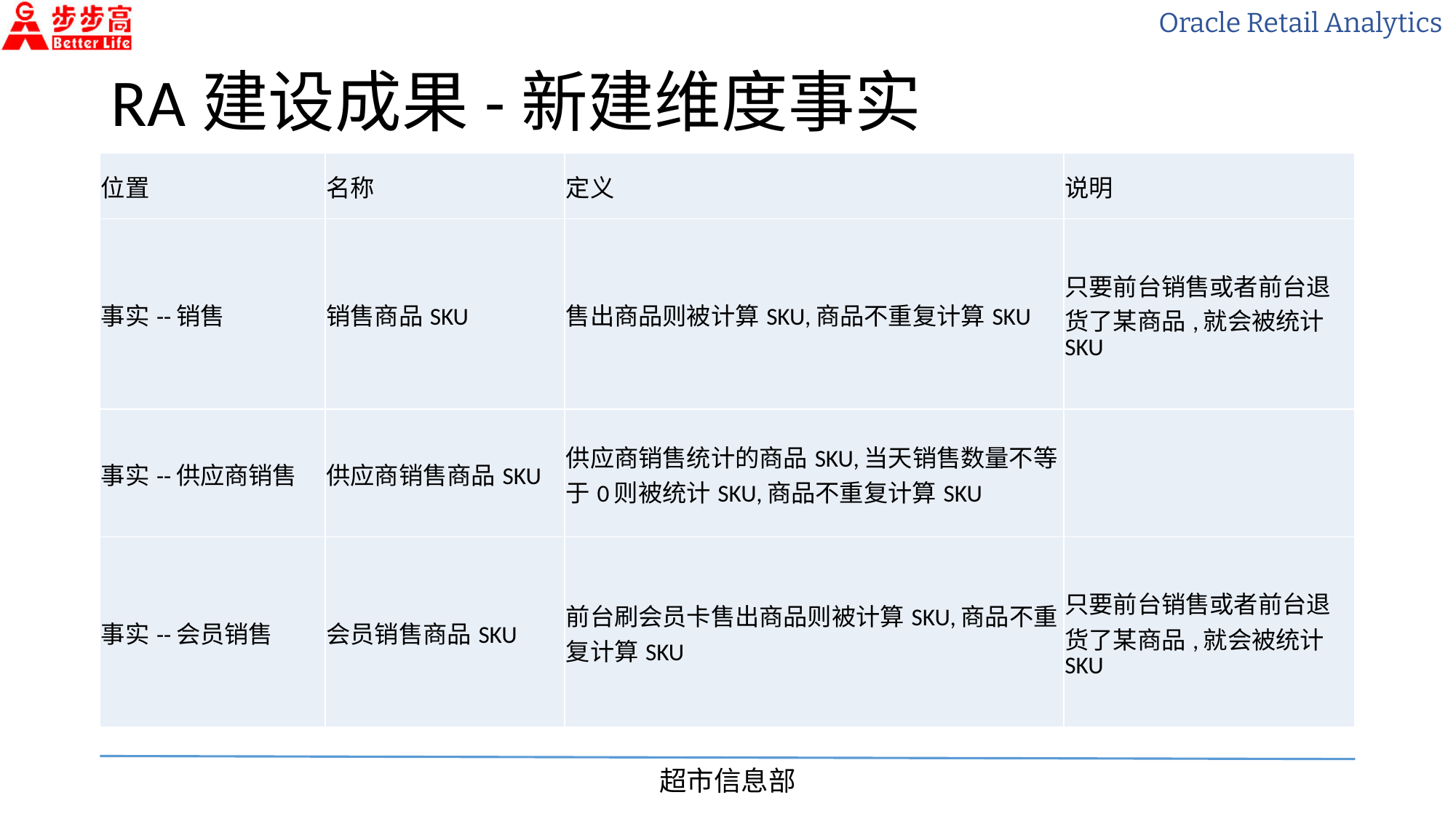

# RA建设成果-新建维度事实
| 位置 | 名称 | 定义 | 说明 |
| --- | --- | --- | --- |
| 事实--销售 | 销售商品SKU | 售出商品则被计算SKU,商品不重复计算SKU | 只要前台销售或者前台退货了某商品,就会被统计SKU |
| 事实--供应商销售 | 供应商销售商品SKU | 供应商销售统计的商品SKU,当天销售数量不等于0则被统计SKU,商品不重复计算SKU |  |
| 事实--会员销售 | 会员销售商品SKU | 前台刷会员卡售出商品则被计算SKU,商品不重复计算SKU | 只要前台销售或者前台退货了某商品,就会被统计SKU |